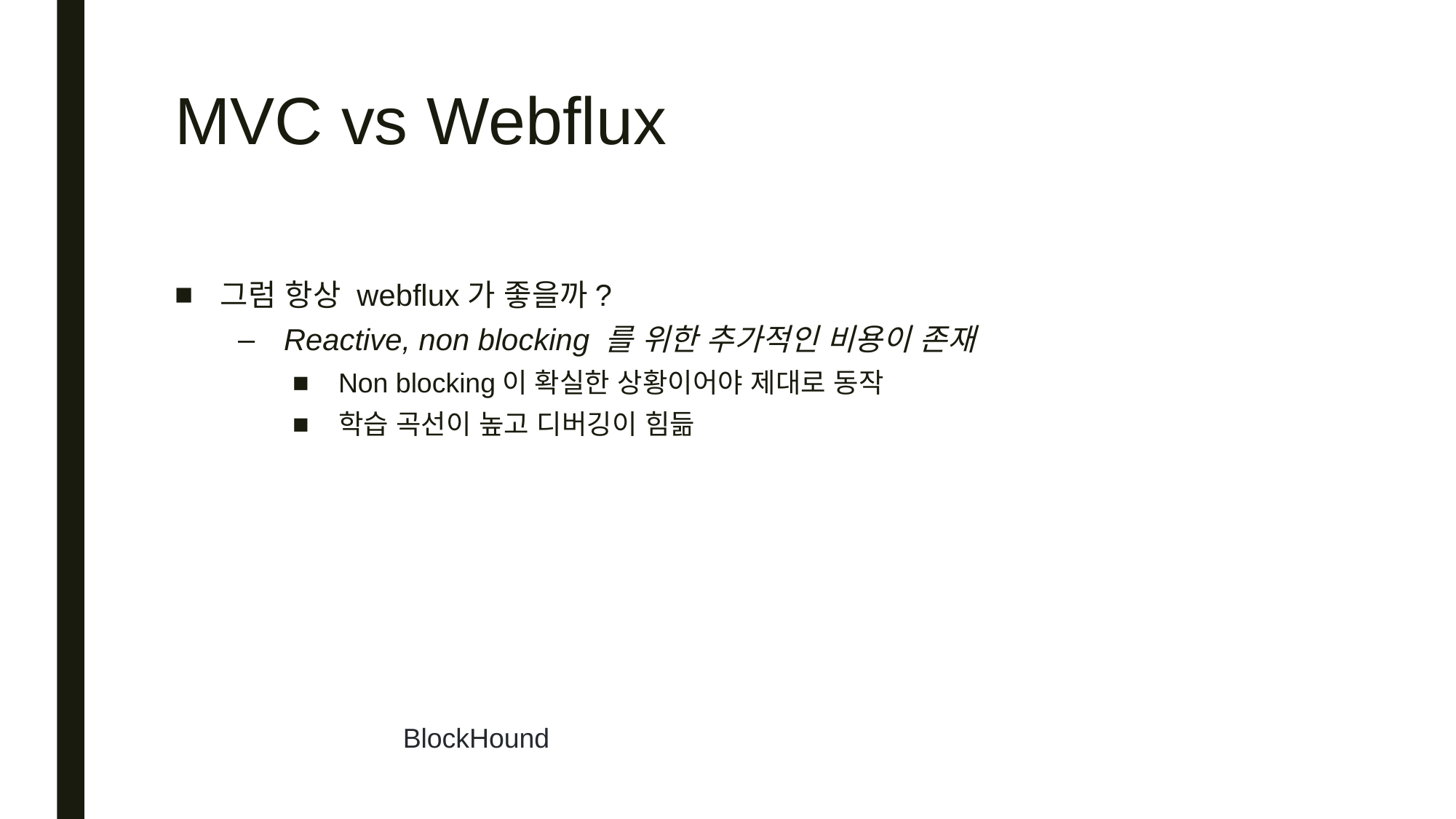

# MVC vs Webflux
그럼 항상 webflux가 좋을까?
Reactive, non blocking 를 위한 추가적인 비용이 존재
Non blocking이 확실한 상황이어야 제대로 동작
학습 곡선이 높고 디버깅이 힘듦

BlockHound